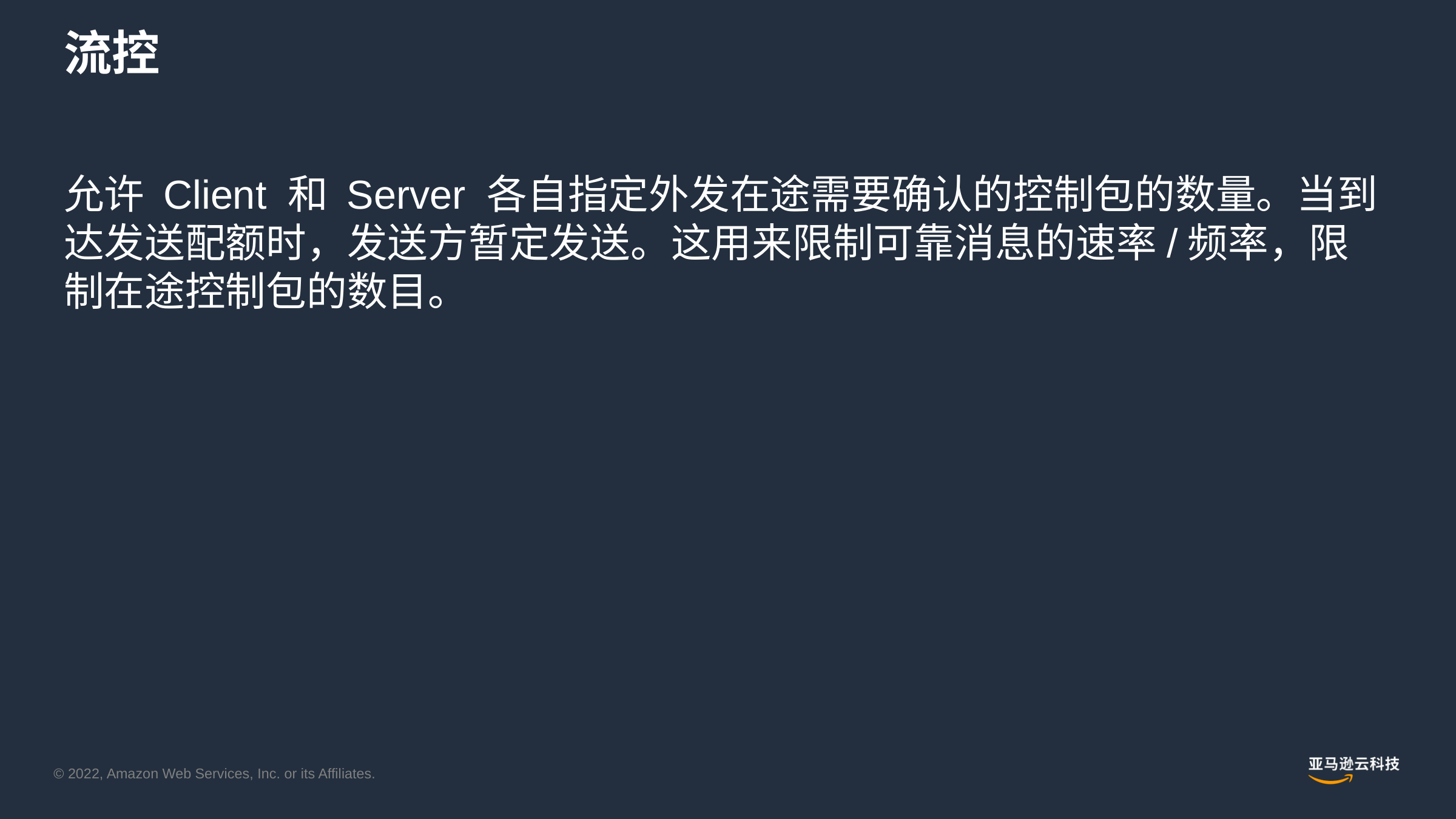

# 流控
允许 Client 和 Server 各自指定外发在途需要确认的控制包的数量。当到达发送配额时，发送方暂定发送。这用来限制可靠消息的速率/频率，限制在途控制包的数目。